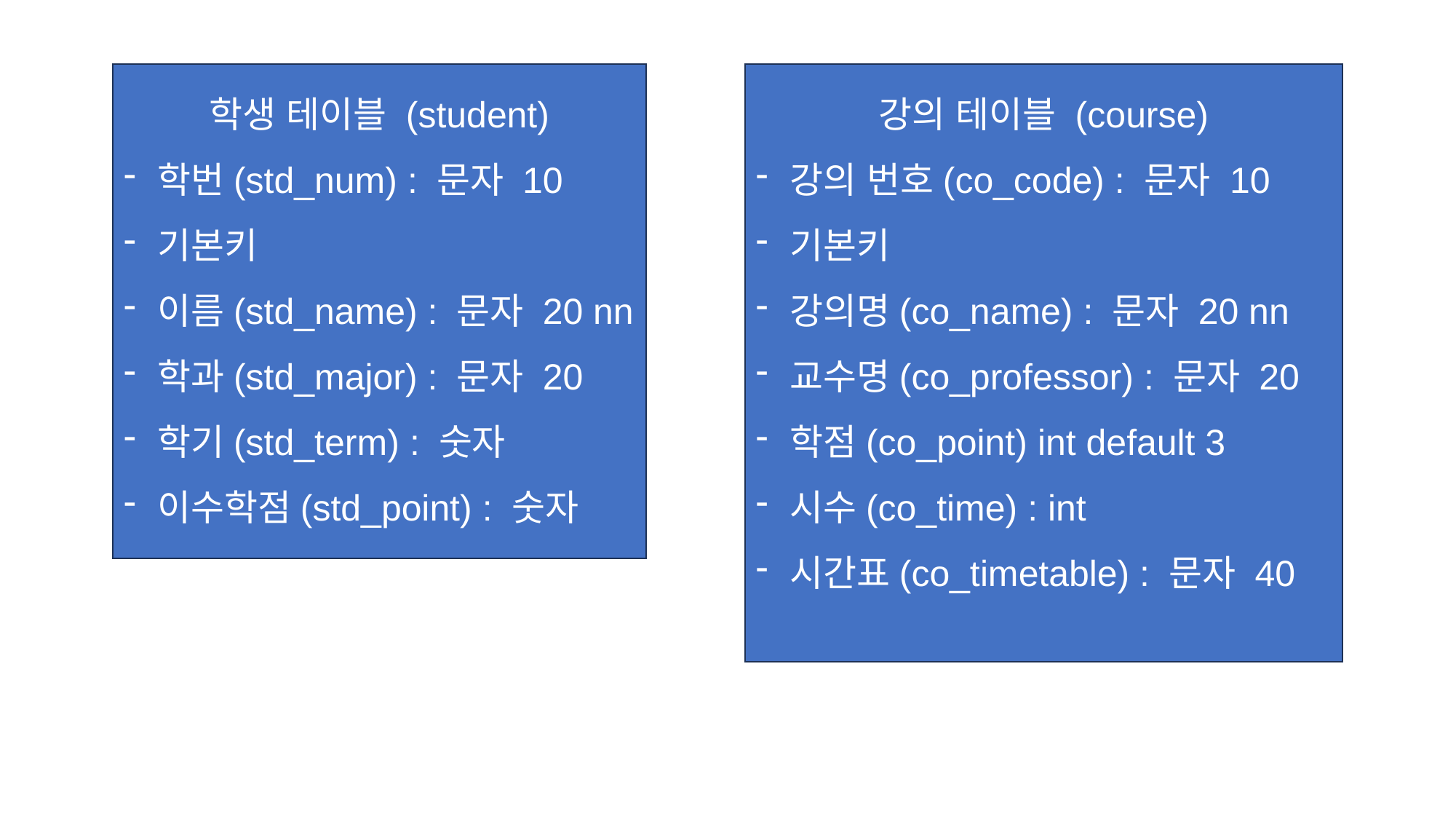

학생 테이블 (student)
학번(std_num) : 문자 10
기본키
이름(std_name) : 문자 20 nn
학과(std_major) : 문자 20
학기(std_term) : 숫자
이수학점(std_point) : 숫자

강의 테이블 (course)
강의 번호(co_code) : 문자 10
기본키
강의명(co_name) : 문자 20 nn
교수명(co_professor) : 문자 20
학점(co_point) int default 3
시수(co_time) : int
시간표(co_timetable) : 문자 40